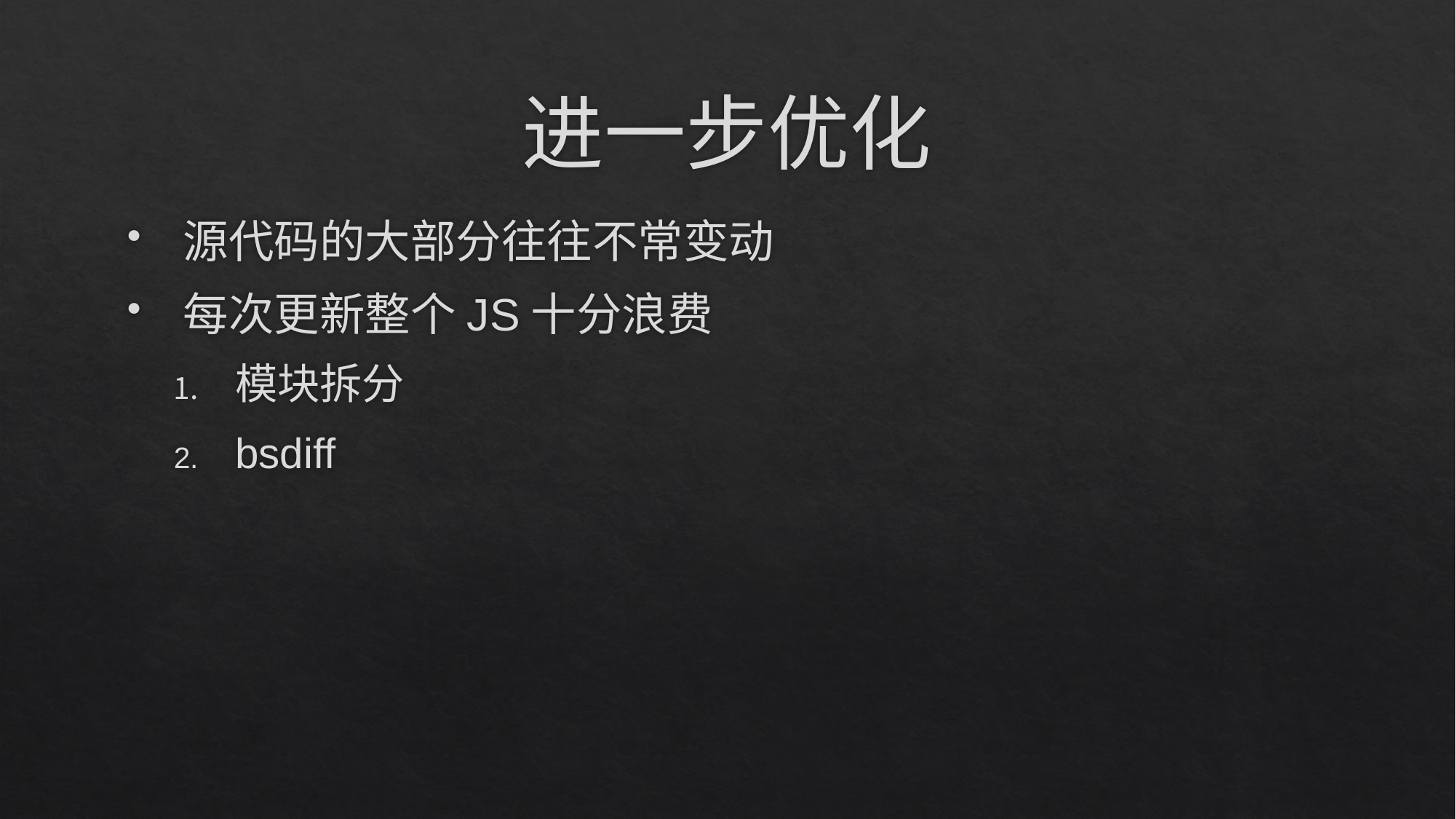

# 进一步优化
源代码的大部分往往不常变动
每次更新整个JS十分浪费
模块拆分
bsdiff